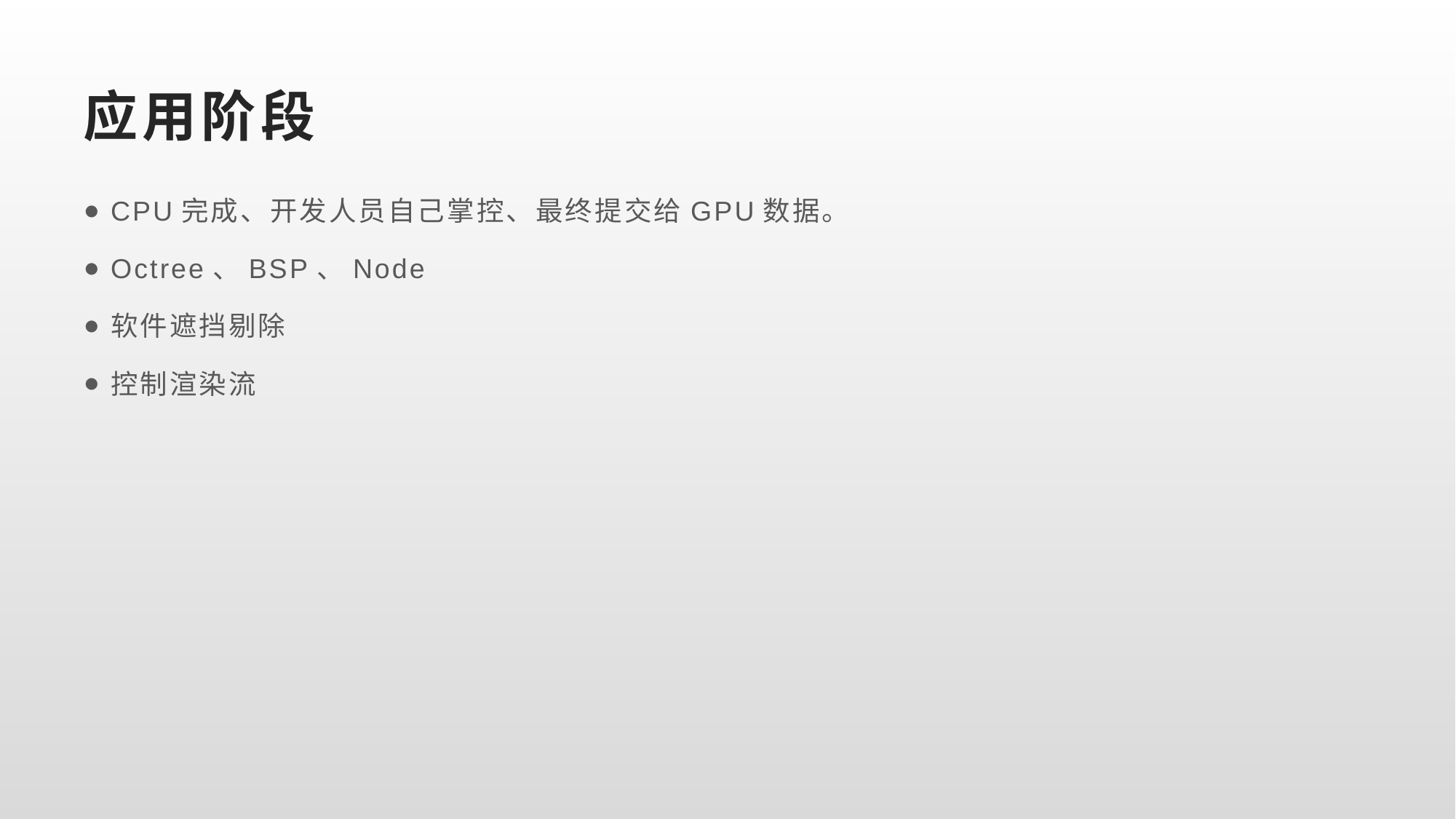

# 应用阶段
CPU完成、开发人员自己掌控、最终提交给GPU数据。
Octree、BSP、Node
软件遮挡剔除
控制渲染流